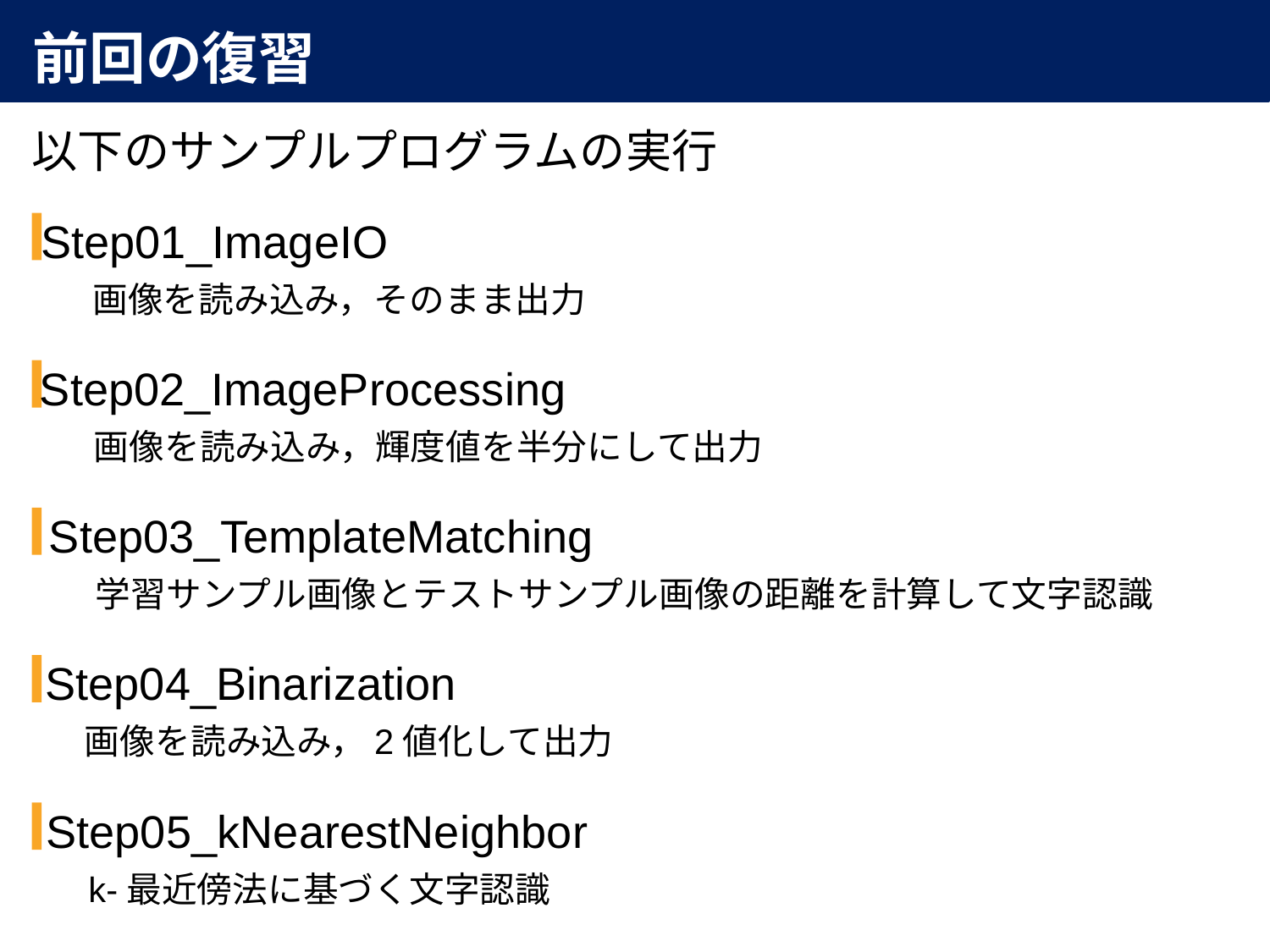

前回の復習
以下のサンプルプログラムの実行
Step01_ImageIO

画像を読み込み，そのまま出力
Step02_ImageProcessing

画像を読み込み，輝度値を半分にして出力
Step03_TemplateMatching

学習サンプル画像とテストサンプル画像の距離を計算して文字認識
Step04_Binarization

画像を読み込み，2値化して出力
Step05_kNearestNeighbor

k-最近傍法に基づく文字認識